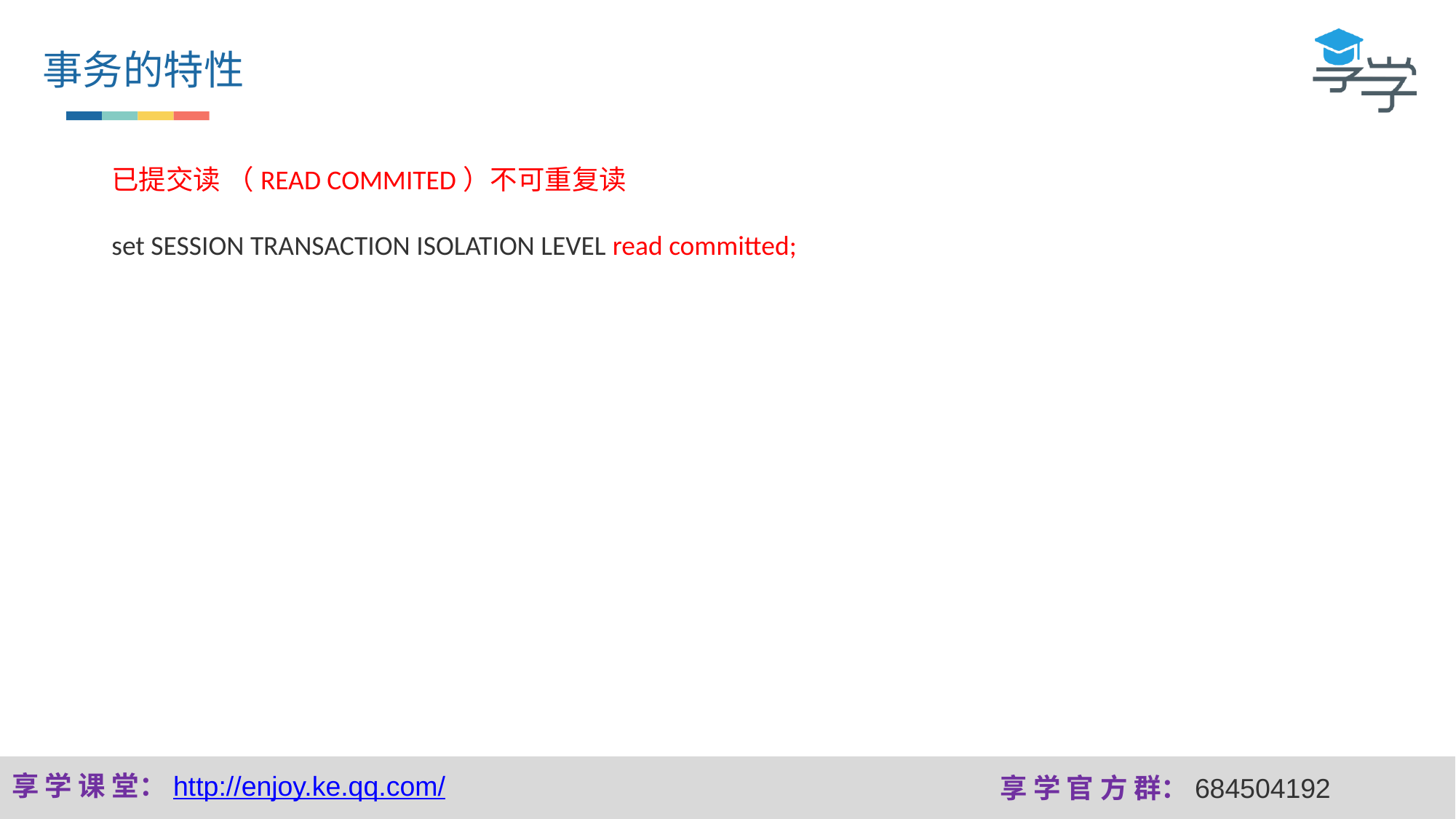

事务的特性

已提交读 （READ COMMITED）不可重复读

set SESSION TRANSACTION ISOLATION LEVEL read committed;